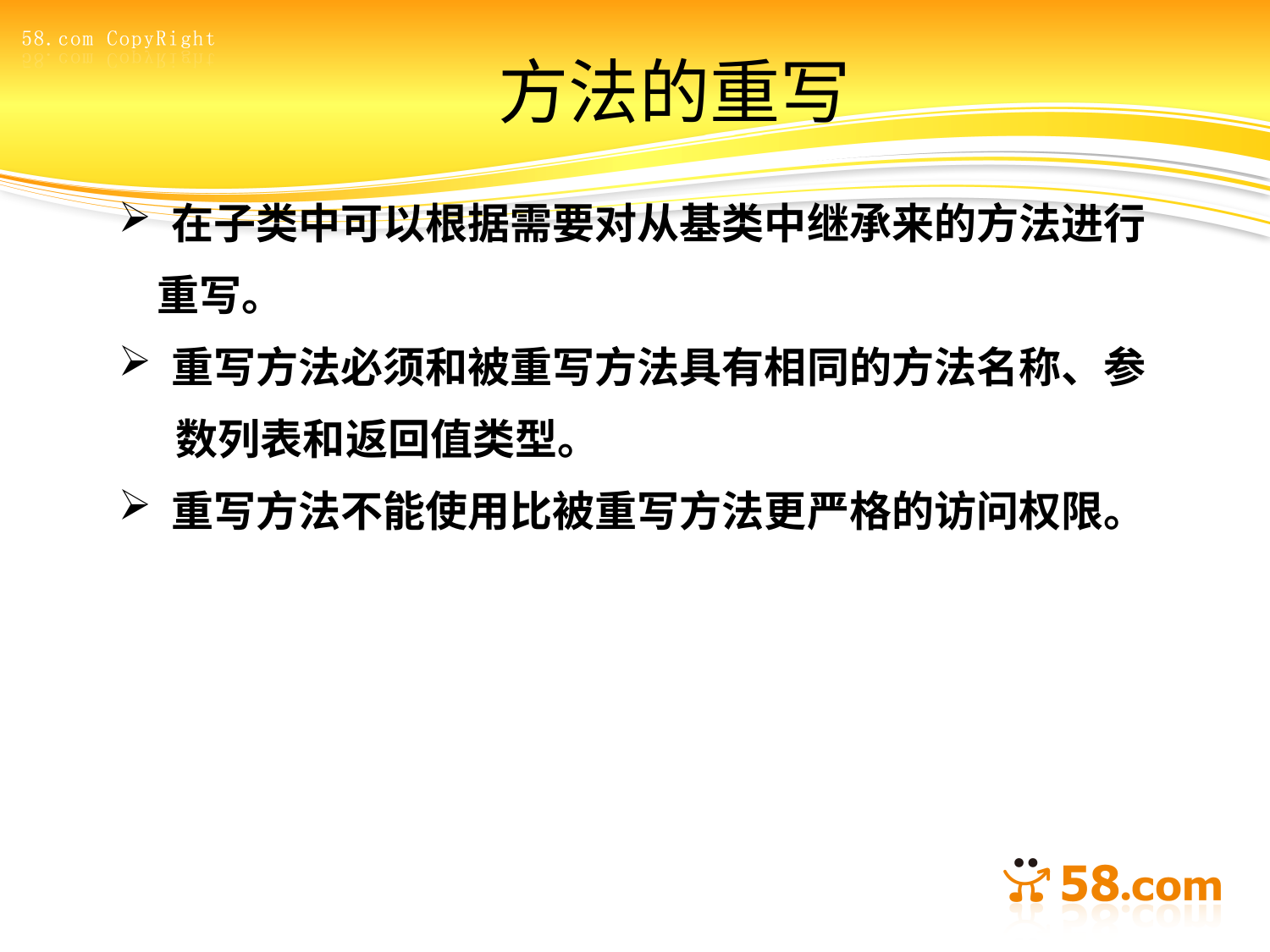

# 方法的重写
 在子类中可以根据需要对从基类中继承来的方法进行
   重写。
 重写方法必须和被重写方法具有相同的方法名称、参
     数列表和返回值类型。
 重写方法不能使用比被重写方法更严格的访问权限。